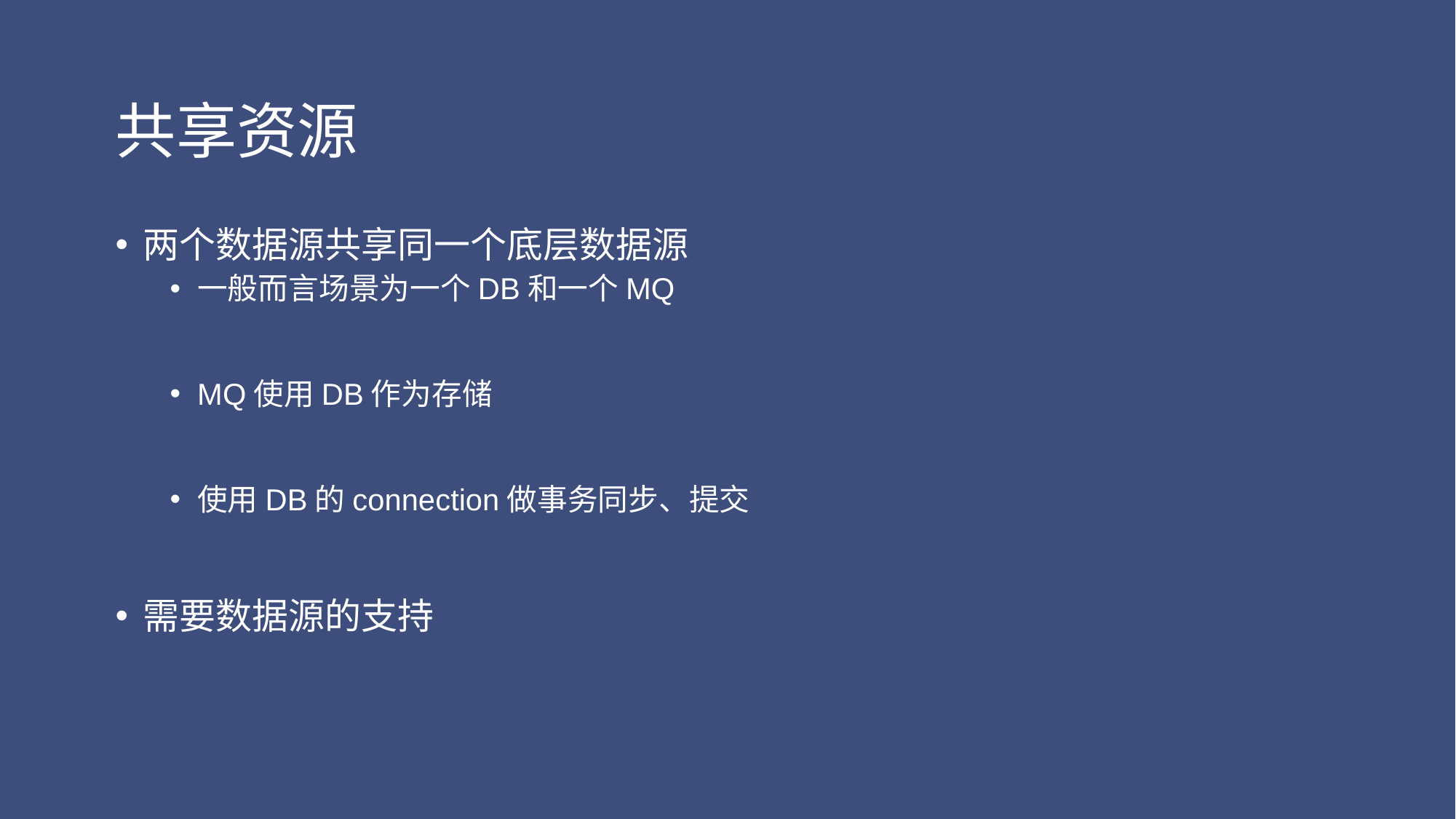

# 共享资源
两个数据源共享同一个底层数据源
一般而言场景为一个DB和一个MQ

MQ使用DB作为存储

使用DB的connection做事务同步、提交

需要数据源的支持